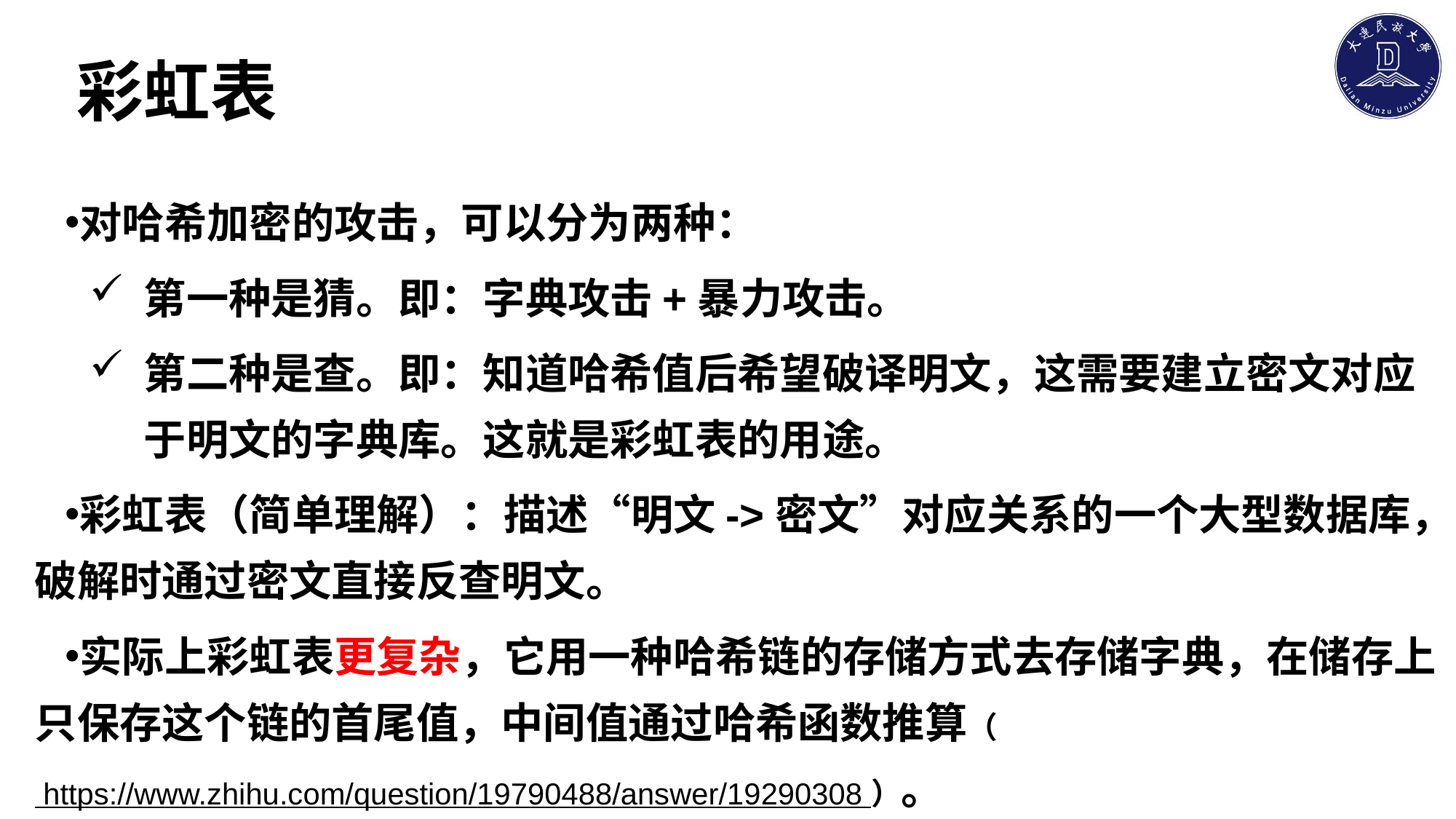

# 彩虹表
对哈希加密的攻击，可以分为两种：
第一种是猜。即：字典攻击+暴力攻击。
第二种是查。即：知道哈希值后希望破译明文，这需要建立密文对应于明文的字典库。这就是彩虹表的用途。
彩虹表（简单理解）：描述“明文->密文”对应关系的一个大型数据库，破解时通过密文直接反查明文。
实际上彩虹表更复杂，它用一种哈希链的存储方式去存储字典，在储存上只保存这个链的首尾值，中间值通过哈希函数推算（ https://www.zhihu.com/question/19790488/answer/19290308 ）。